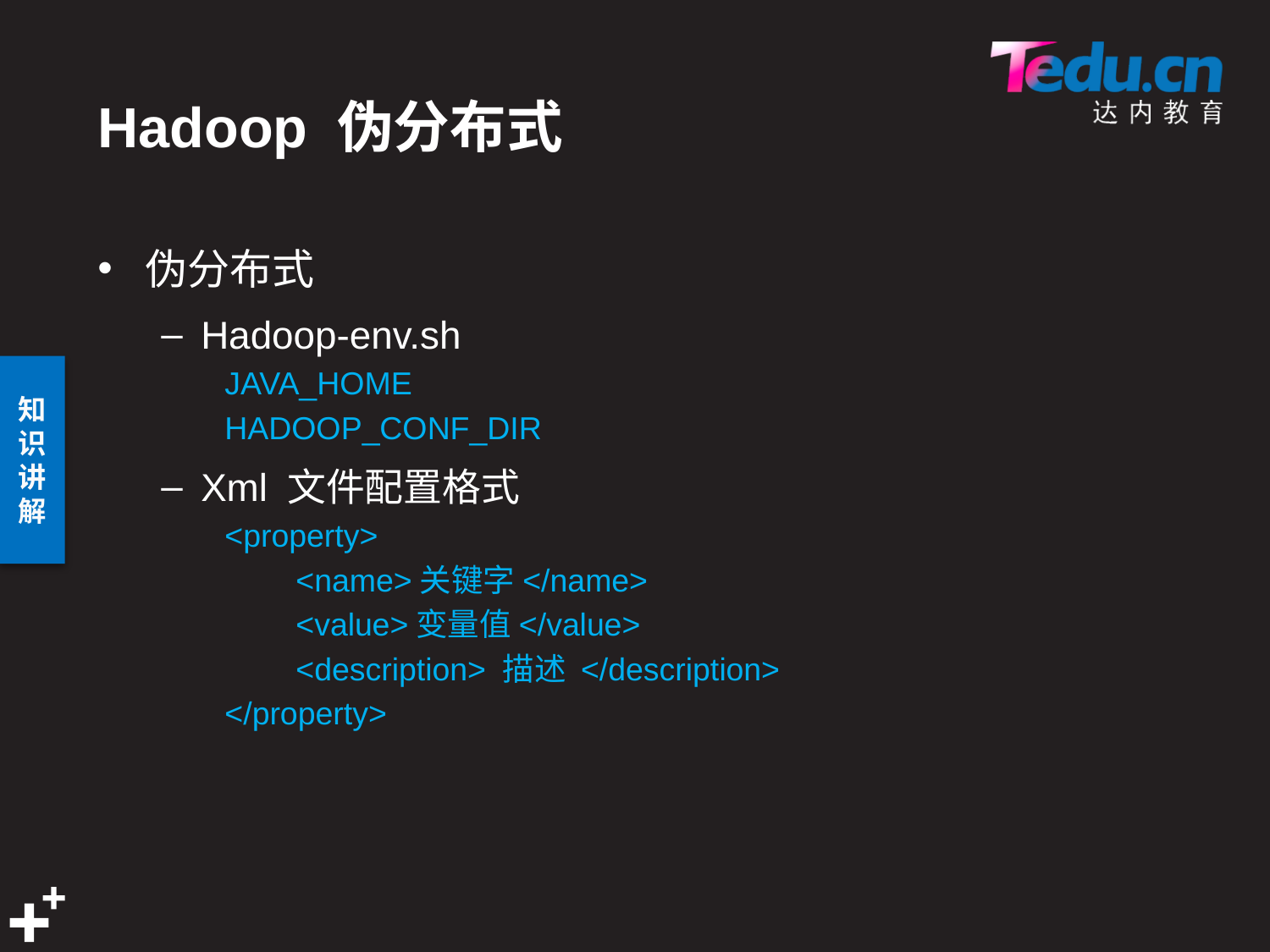

# Hadoop 伪分布式
伪分布式
Hadoop-env.sh
JAVA_HOME
HADOOP_CONF_DIR
Xml 文件配置格式
<property>
        <name>关键字</name>
        <value>变量值</value>
        <description> 描述 </description>
</property>